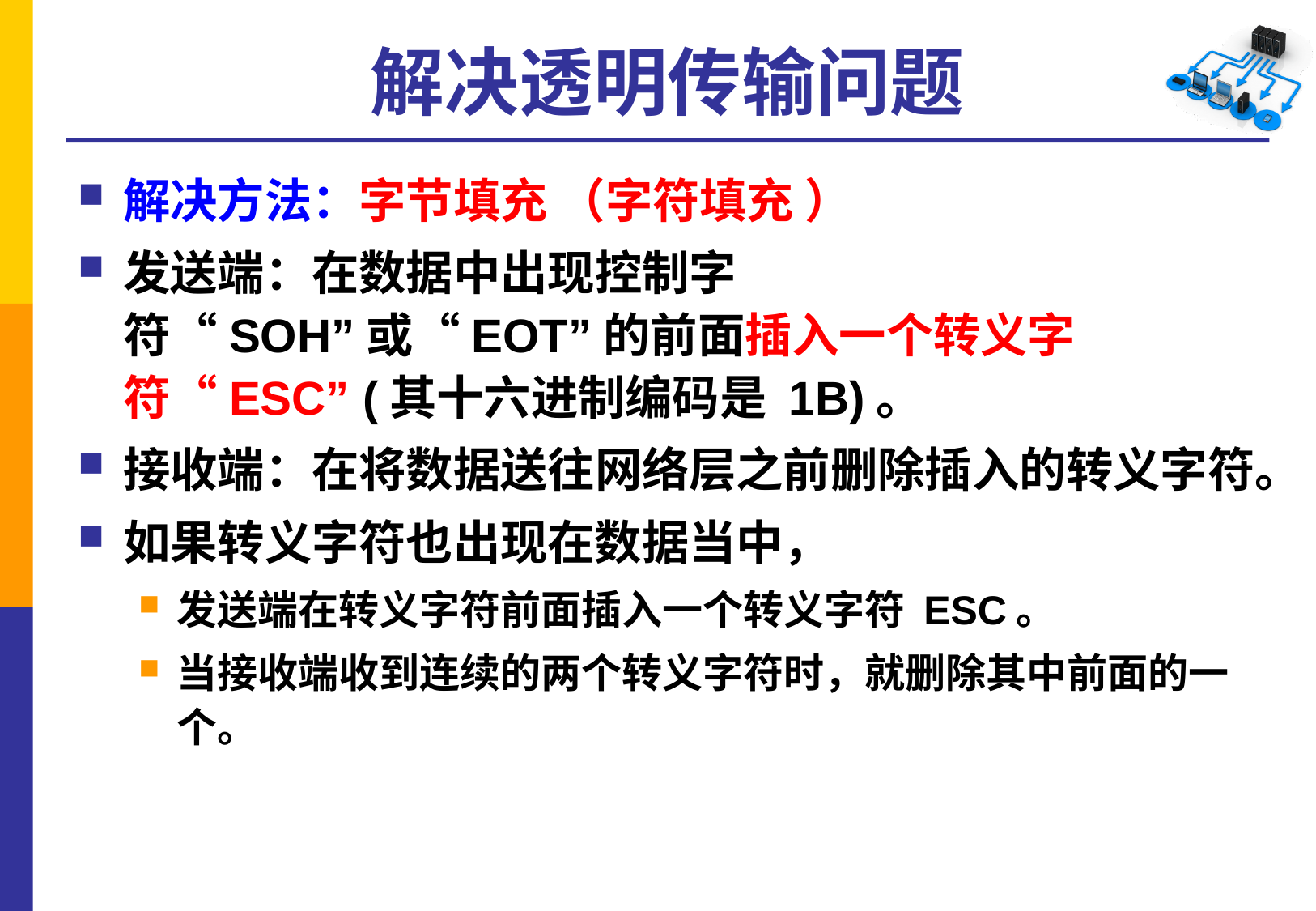

# 解决透明传输问题
解决方法：字节填充 （字符填充 ）
发送端：在数据中出现控制字符“SOH”或“EOT”的前面插入一个转义字符“ESC” (其十六进制编码是 1B)。
接收端：在将数据送往网络层之前删除插入的转义字符。
如果转义字符也出现在数据当中，
发送端在转义字符前面插入一个转义字符 ESC。
当接收端收到连续的两个转义字符时，就删除其中前面的一个。